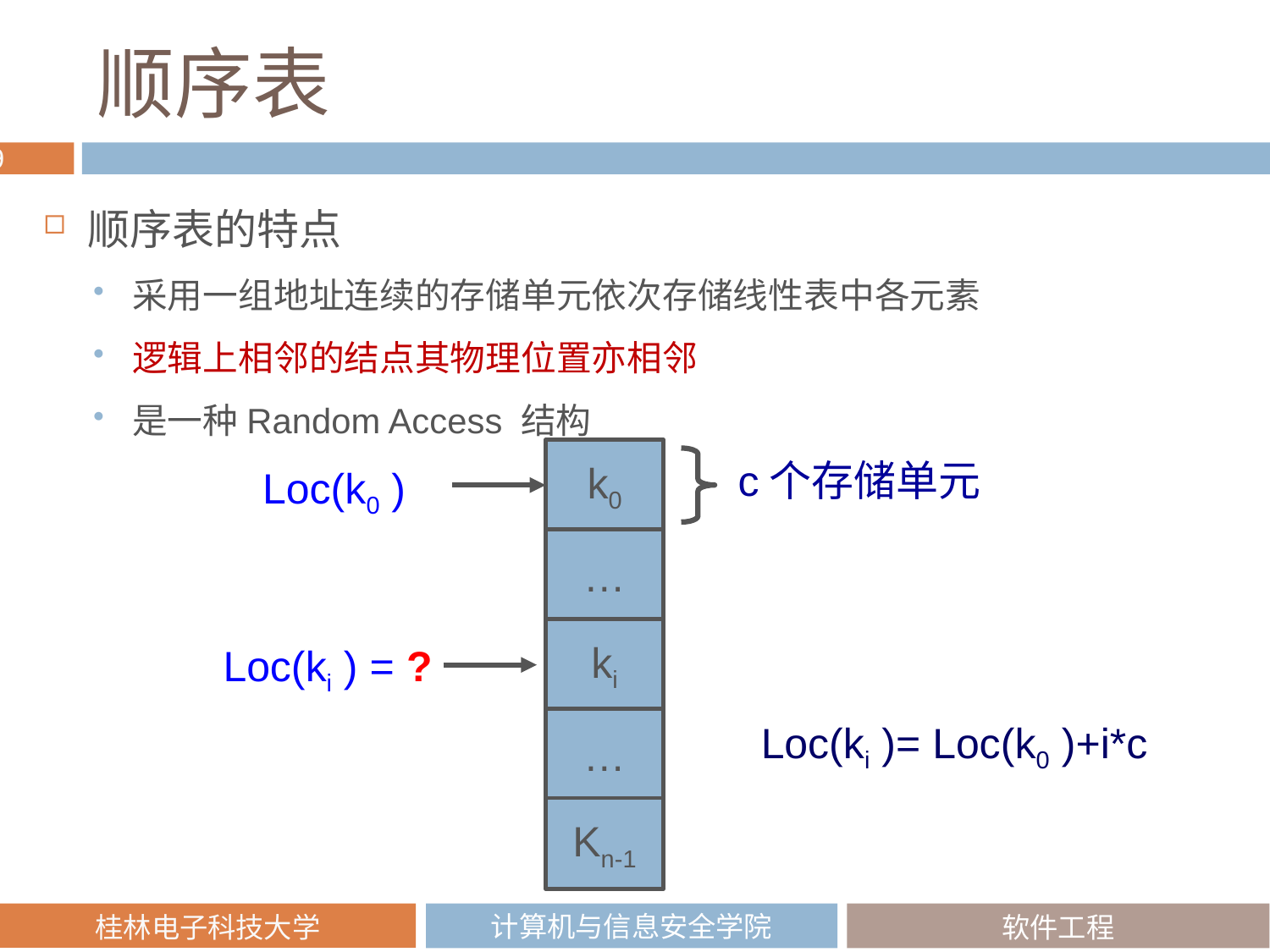

# 顺序表
顺序表的特点
采用一组地址连续的存储单元依次存储线性表中各元素
逻辑上相邻的结点其物理位置亦相邻
是一种Random Access 结构

k0
c个存储单元

Loc(k0 )
…
ki
Loc(ki ) = ?
…
Loc(ki )= Loc(k0 )+i*c
Kn-1